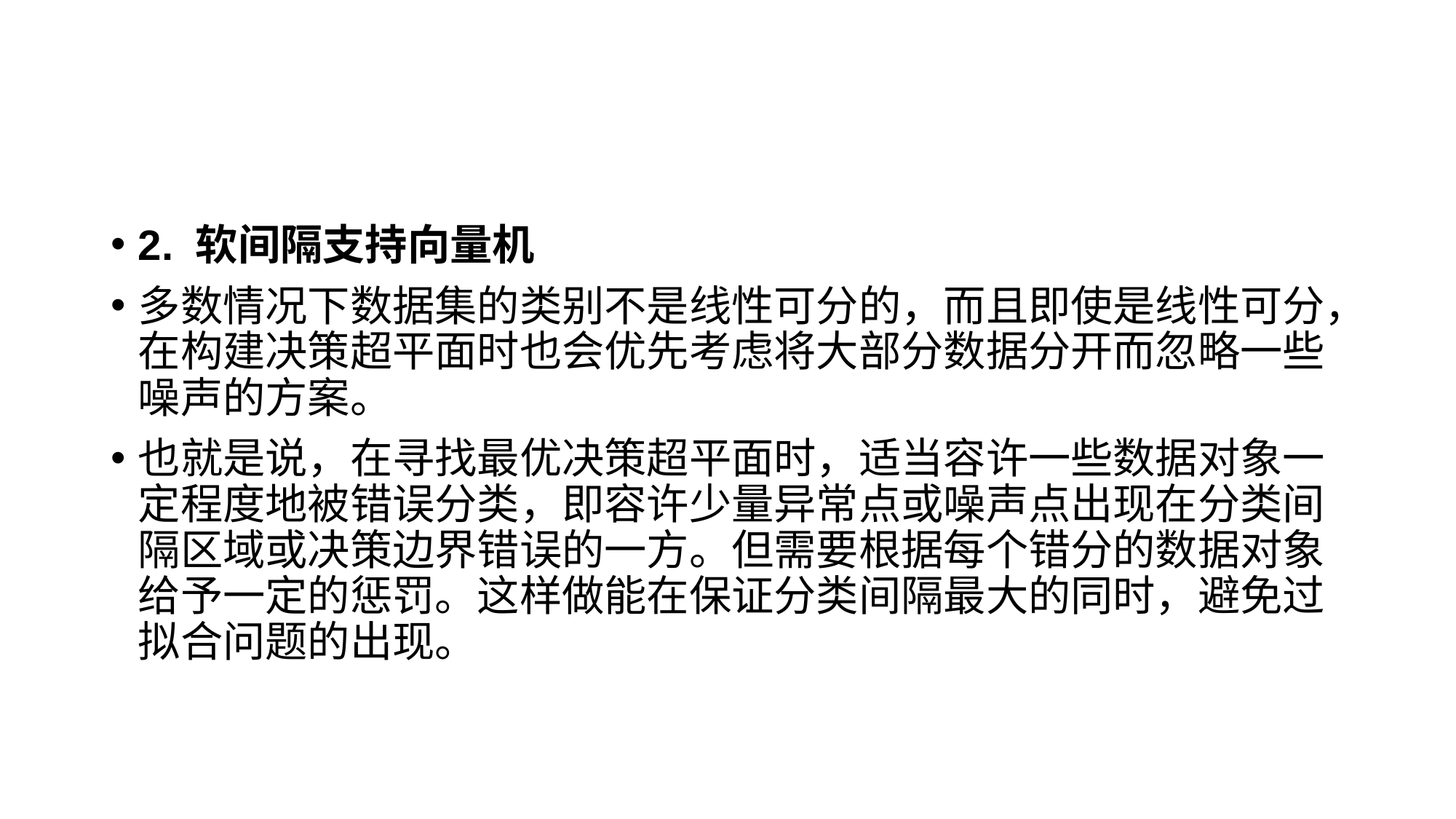

#
2. 软间隔支持向量机
多数情况下数据集的类别不是线性可分的，而且即使是线性可分，在构建决策超平面时也会优先考虑将大部分数据分开而忽略一些噪声的方案。
也就是说，在寻找最优决策超平面时，适当容许一些数据对象一定程度地被错误分类，即容许少量异常点或噪声点出现在分类间隔区域或决策边界错误的一方。但需要根据每个错分的数据对象给予一定的惩罚。这样做能在保证分类间隔最大的同时，避免过拟合问题的出现。